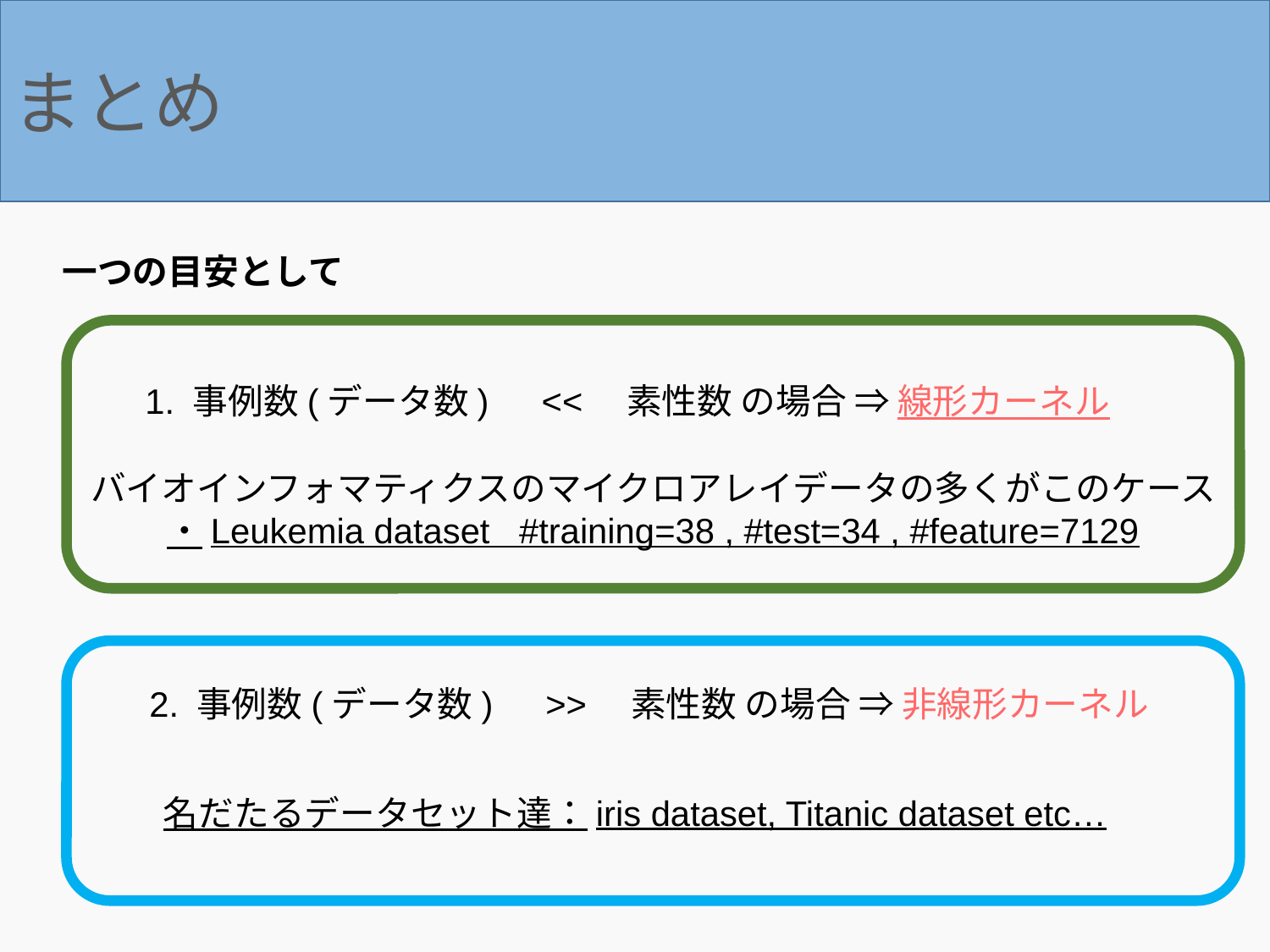

まとめ
一つの目安として

1. 事例数(データ数)　<<　素性数 の場合 ⇒ 線形カーネル
バイオインフォマティクスのマイクロアレイデータの多くがこのケース
・Leukemia dataset   #training=38 , #test=34 , #feature=7129

2. 事例数(データ数)　>>　素性数 の場合 ⇒ 非線形カーネル
名だたるデータセット達：iris dataset, Titanic dataset etc…